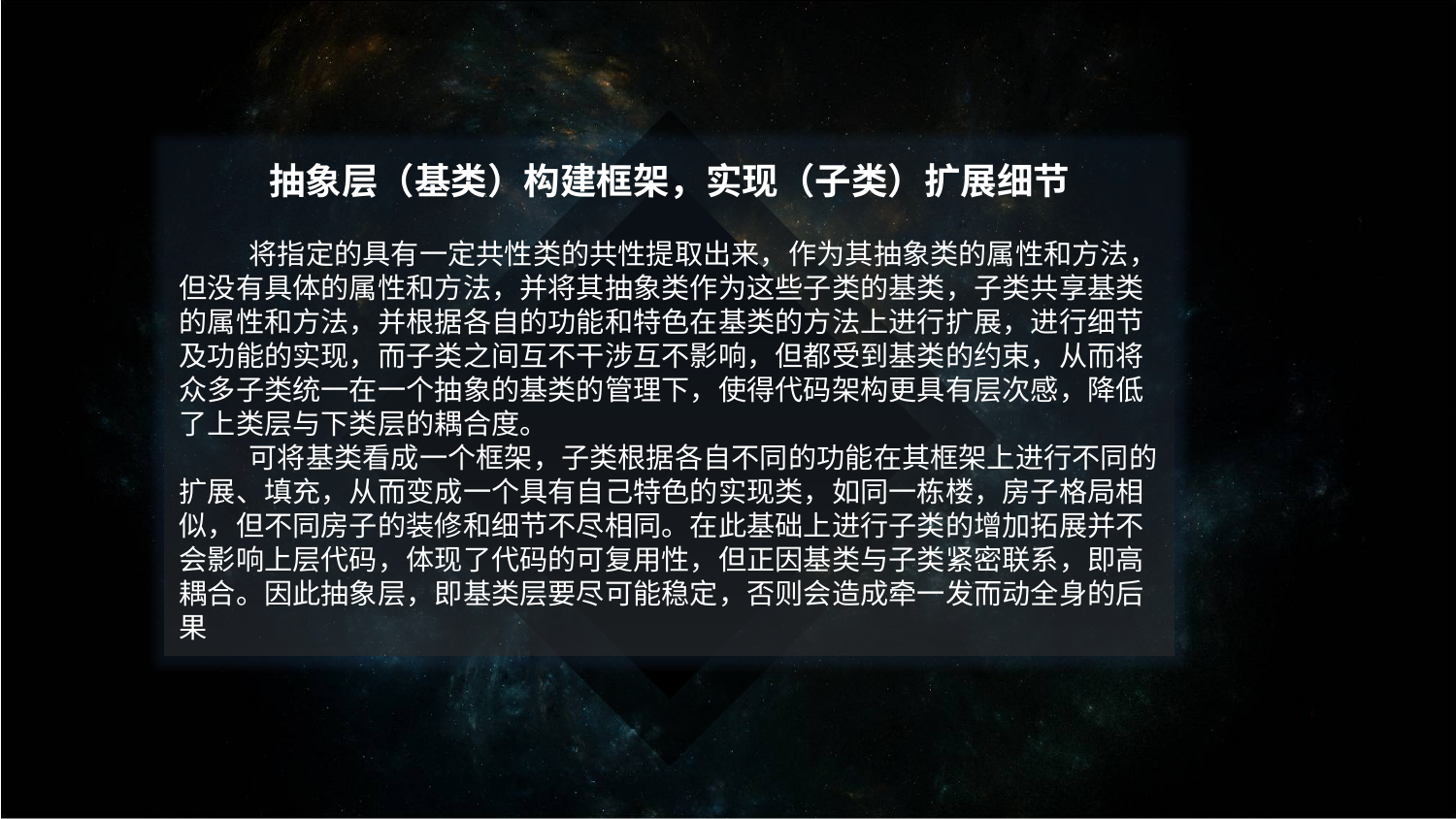

抽象层（基类）构建框架，实现（子类）扩展细节

          将指定的具有一定共性类的共性提取出来，作为其抽象类的属性和方法，但没有具体的属性和方法，并将其抽象类作为这些子类的基类，子类共享基类的属性和方法，并根据各自的功能和特色在基类的方法上进行扩展，进行细节及功能的实现，而子类之间互不干涉互不影响，但都受到基类的约束，从而将众多子类统一在一个抽象的基类的管理下，使得代码架构更具有层次感，降低了上类层与下类层的耦合度。
          可将基类看成一个框架，子类根据各自不同的功能在其框架上进行不同的扩展、填充，从而变成一个具有自己特色的实现类，如同一栋楼，房子格局相似，但不同房子的装修和细节不尽相同。在此基础上进行子类的增加拓展并不会影响上层代码，体现了代码的可复用性，但正因基类与子类紧密联系，即高耦合。因此抽象层，即基类层要尽可能稳定，否则会造成牵一发而动全身的后果